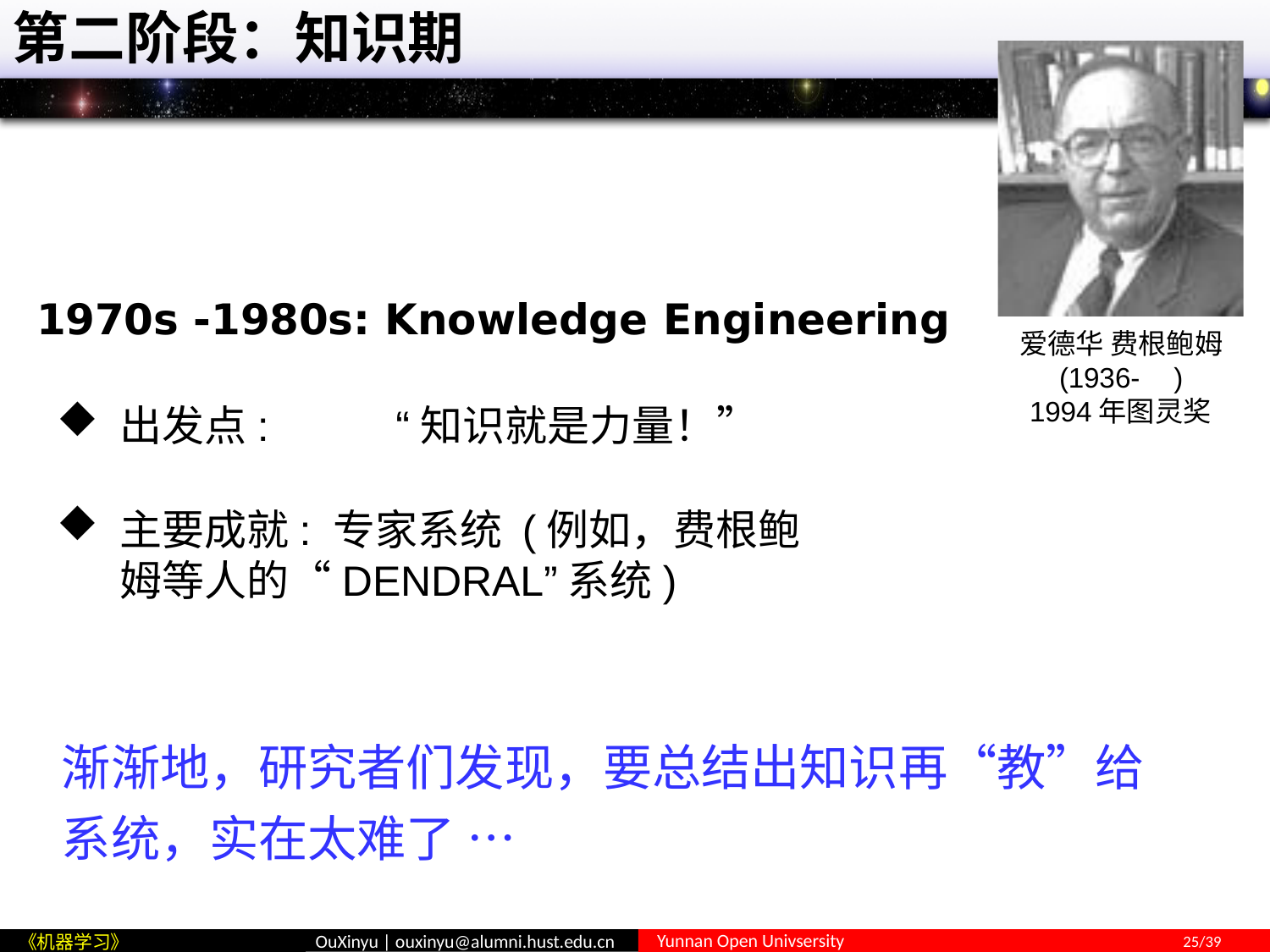

# 第二阶段：知识期

1970s -1980s: Knowledge Engineering

出发点:	“知识就是力量！”

主要成就: 专家系统 (例如，费根鲍
姆等人的“DENDRAL”系统)
爱德华 费根鲍姆 (1936-	)
1994年图灵奖
渐渐地，研究者们发现，要总结出知识再“教”给
系统，实在太难了 …